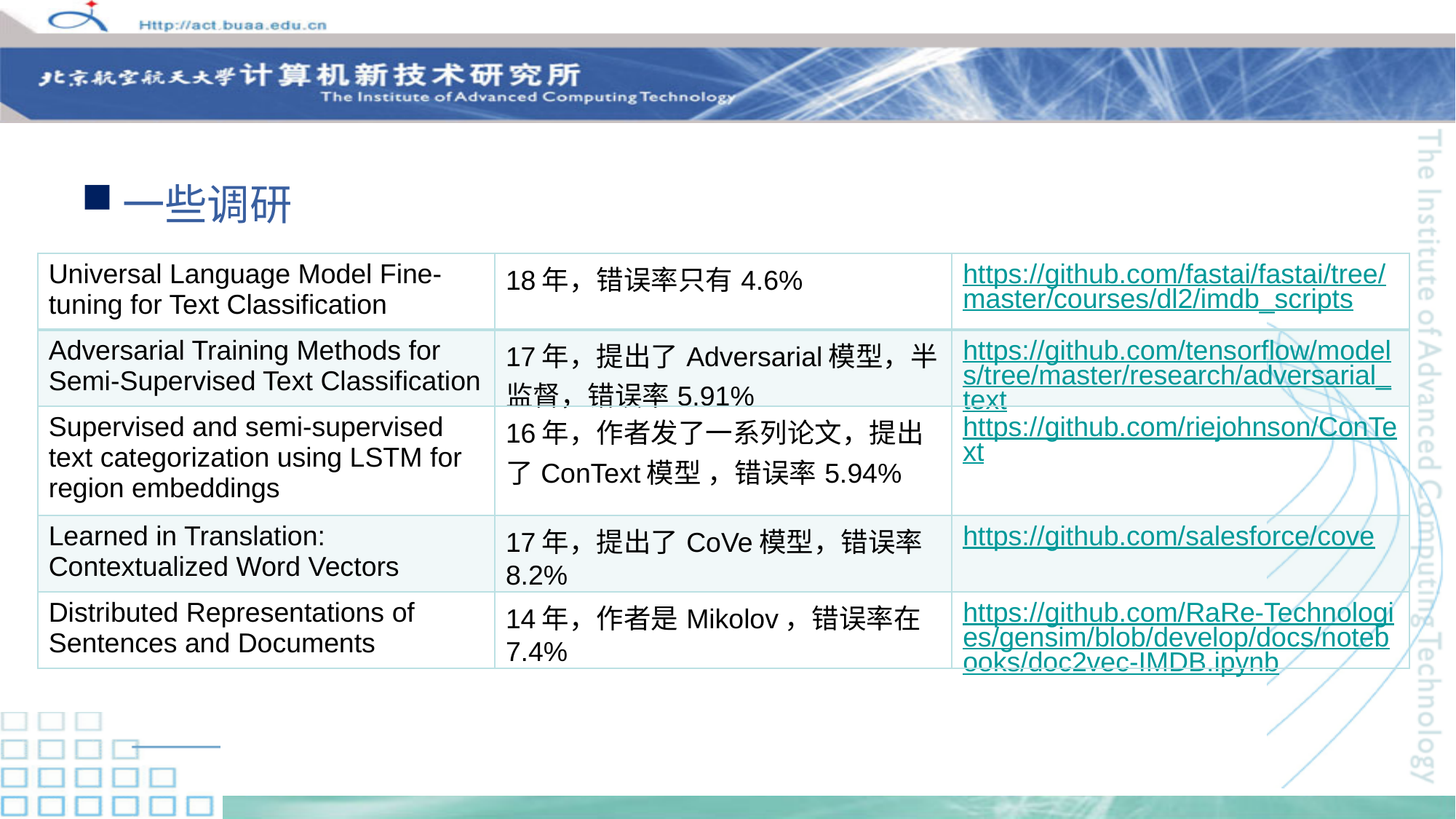

一些调研

| Universal Language Model Fine-tuning for Text Classification | 18年，错误率只有4.6% | https://github.com/fastai/fastai/tree/master/courses/dl2/imdb\_scripts |
| --- | --- | --- |
| Adversarial Training Methods for Semi-Supervised Text Classification | 17年，提出了Adversarial模型，半监督，错误率5.91% | https://github.com/tensorflow/models/tree/master/research/adversarial\_text |
| Supervised and semi-supervised text categorization using LSTM for region embeddings | 16年，作者发了一系列论文，提出了ConText模型 ，错误率5.94% | https://github.com/riejohnson/ConText |
| Learned in Translation: Contextualized Word Vectors | 17年，提出了CoVe模型，错误率8.2% | https://github.com/salesforce/cove |
| Distributed Representations of Sentences and Documents | 14年，作者是Mikolov，错误率在7.4% | https://github.com/RaRe-Technologies/gensim/blob/develop/docs/notebooks/doc2vec-IMDB.ipynb |